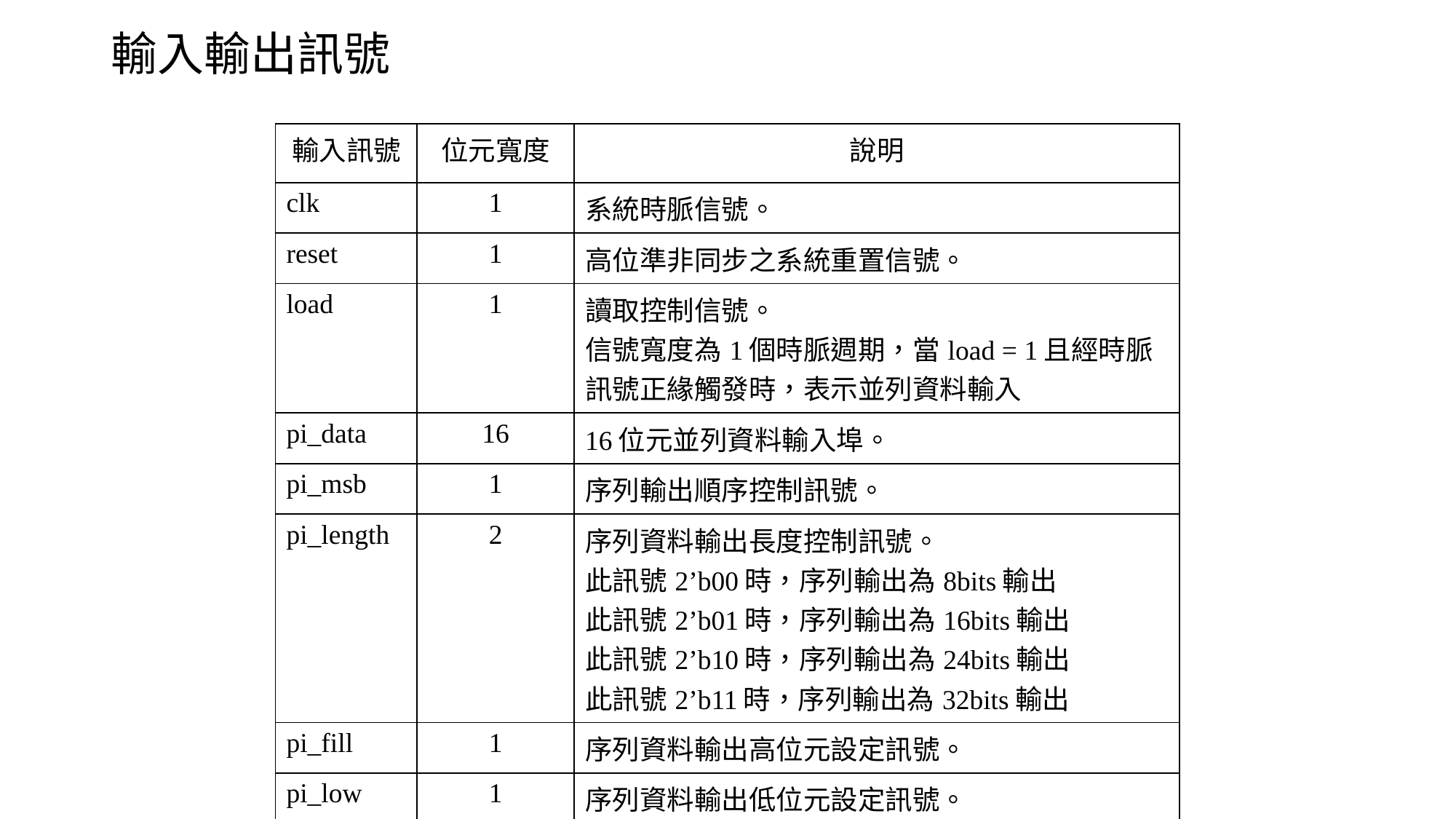

# 輸入輸出訊號
| 輸入訊號 | 位元寬度 | 說明 |
| --- | --- | --- |
| clk | 1 | 系統時脈信號。 |
| reset | 1 | 高位準非同步之系統重置信號。 |
| load | 1 | 讀取控制信號。 信號寬度為1個時脈週期，當load = 1且經時脈訊號正緣觸發時，表示並列資料輸入 |
| pi\_data | 16 | 16位元並列資料輸入埠。 |
| pi\_msb | 1 | 序列輸出順序控制訊號。 |
| pi\_length | 2 | 序列資料輸出長度控制訊號。 此訊號2’b00時，序列輸出為8bits輸出 此訊號2’b01時，序列輸出為16bits輸出 此訊號2’b10時，序列輸出為24bits輸出 此訊號2’b11時，序列輸出為32bits輸出 |
| pi\_fill | 1 | 序列資料輸出高位元設定訊號。 |
| pi\_low | 1 | 序列資料輸出低位元設定訊號。 |
| pi\_end | 1 | 並列資料輸入結束旗標，當此訊號為1時host端不會再向STI\_DAC輸入任何資料。 |